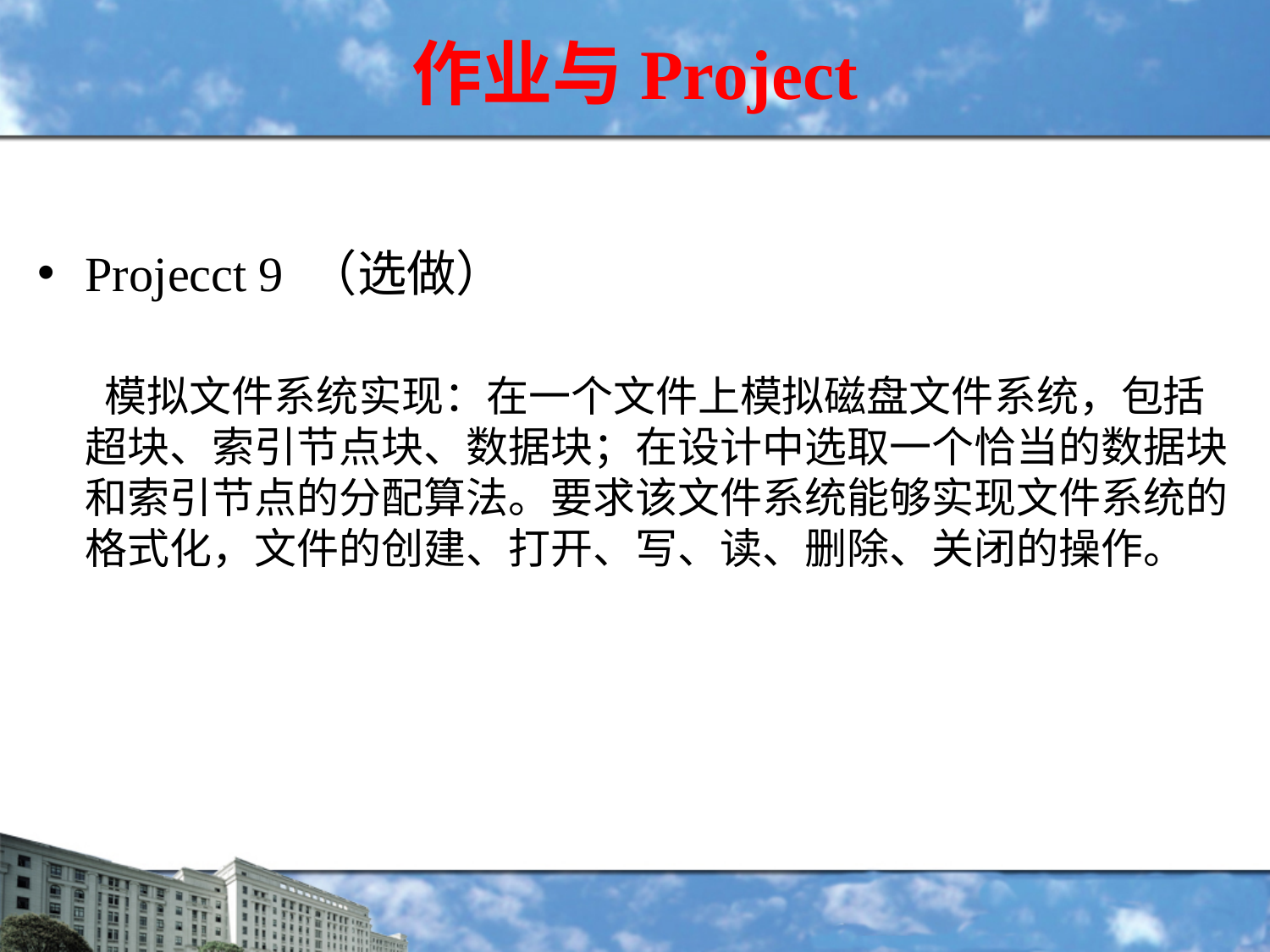

作业与Project
Projecct 9 （选做）

      模拟文件系统实现：在一个文件上模拟磁盘文件系统，包括超块、索引节点块、数据块；在设计中选取一个恰当的数据块和索引节点的分配算法。要求该文件系统能够实现文件系统的格式化，文件的创建、打开、写、读、删除、关闭的操作。